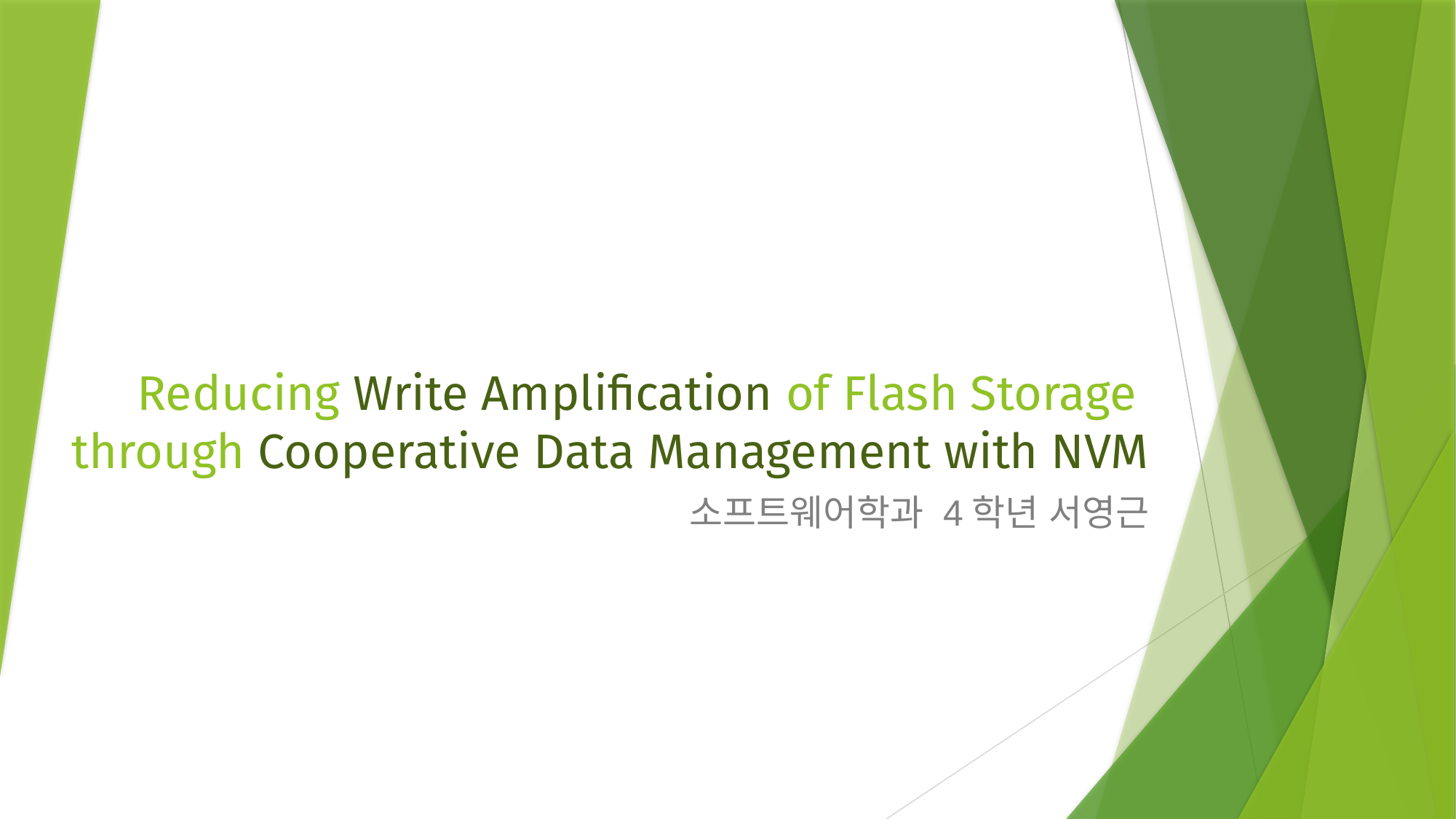

# Reducing Write Amplification of Flash Storage through Cooperative Data Management with NVM
소프트웨어학과 4학년 서영근